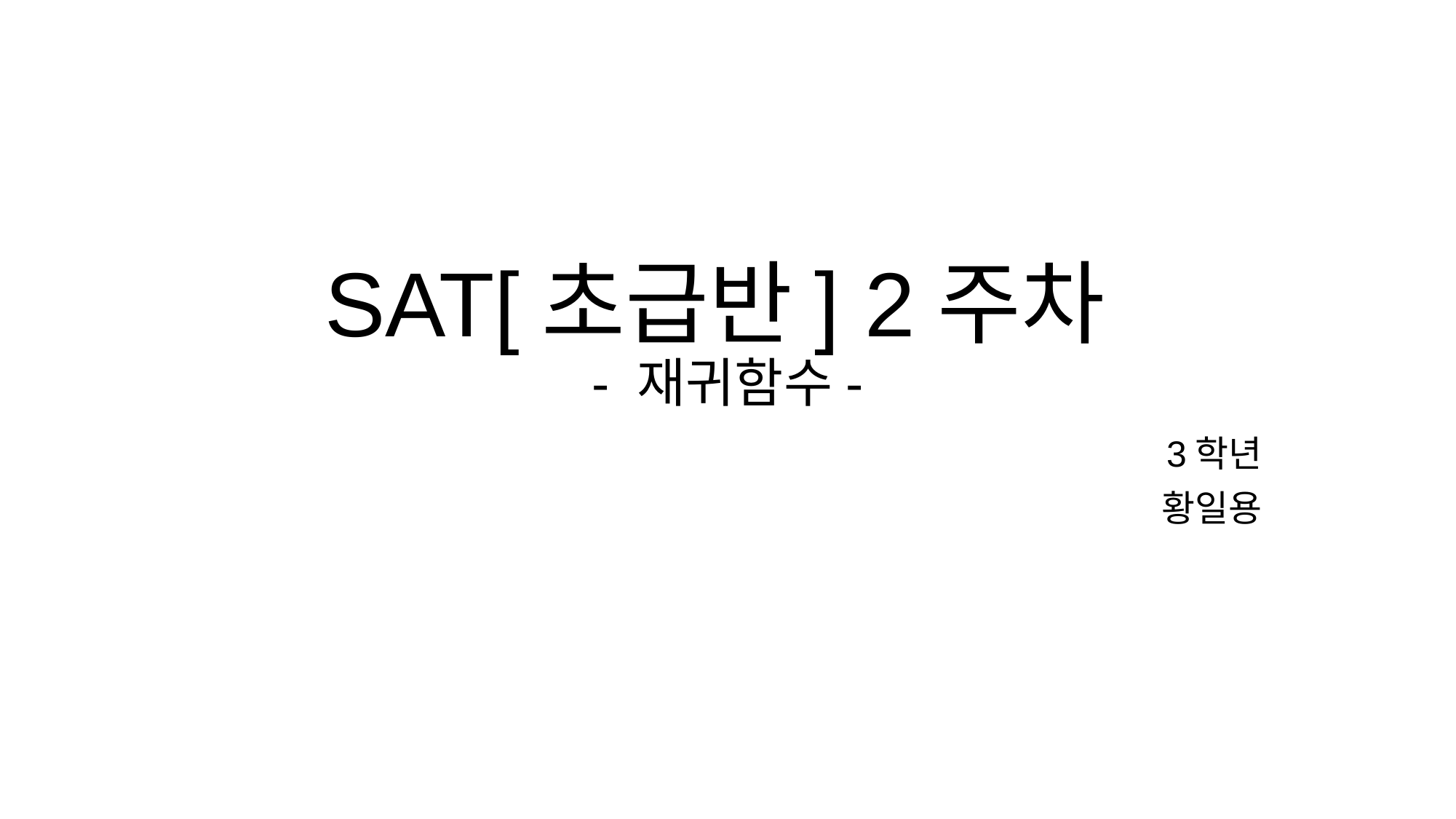

# SAT[초급반] 2주차 - 재귀함수-
3학년
황일용